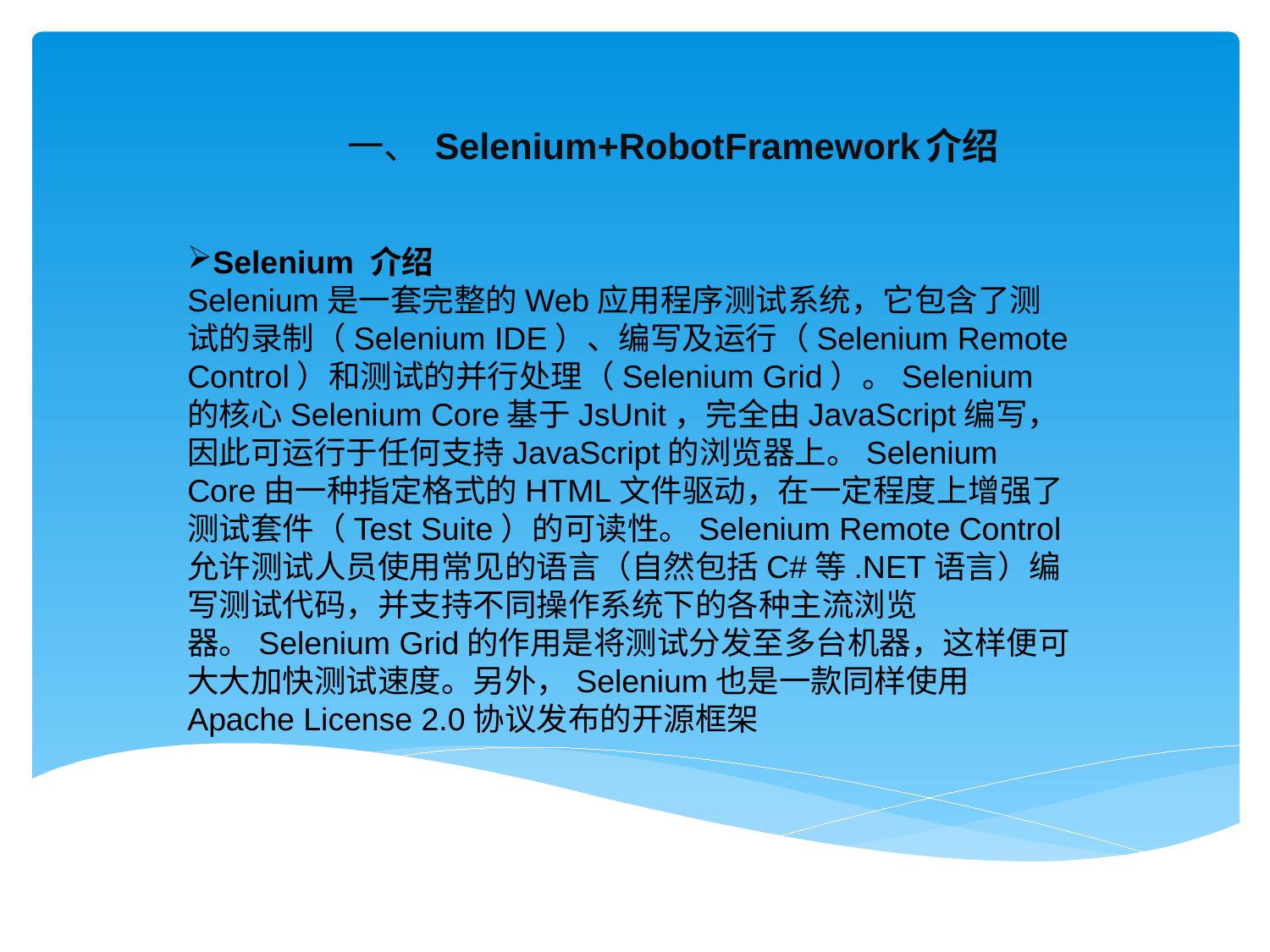

一、 Selenium+RobotFramework介绍

Selenium 介绍
Selenium是一套完整的Web应用程序测试系统，它包含了测试的录制（Selenium IDE）、编写及运行（Selenium Remote Control）和测试的并行处理（Selenium Grid）。Selenium的核心Selenium Core基于JsUnit，完全由JavaScript编写，因此可运行于任何支持JavaScript的浏览器上。Selenium Core由一种指定格式的HTML文件驱动，在一定程度上增强了测试套件（Test Suite）的可读性。Selenium Remote Control允许测试人员使用常见的语言（自然包括C#等.NET语言）编写测试代码，并支持不同操作系统下的各种主流浏览器。Selenium Grid的作用是将测试分发至多台机器，这样便可大大加快测试速度。另外，Selenium也是一款同样使用Apache License 2.0协议发布的开源框架